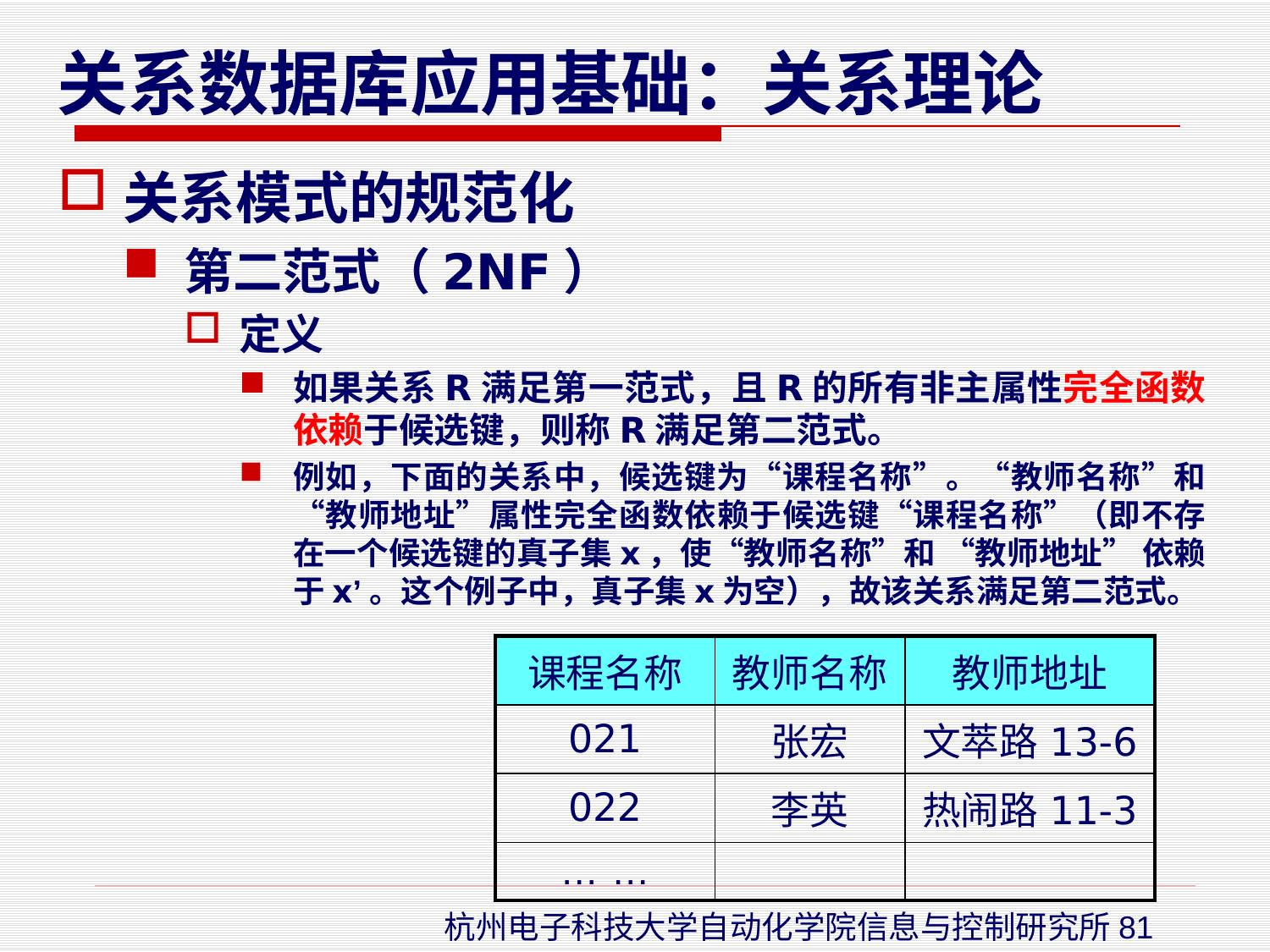

关系模式的规范化
第二范式（2NF）
定义
如果关系R满足第一范式，且R的所有非主属性完全函数依赖于候选键，则称R满足第二范式。
例如，下面的关系中，候选键为“课程名称”。“教师名称”和 “教师地址”属性完全函数依赖于候选键“课程名称”（即不存在一个候选键的真子集x，使“教师名称”和 “教师地址” 依赖于x’。这个例子中，真子集x为空），故该关系满足第二范式。
| 课程名称 | 教师名称 | 教师地址 |
| --- | --- | --- |
| 021 | 张宏 | 文萃路13-6 |
| 022 | 李英 | 热闹路11-3 |
| … … |  |  |